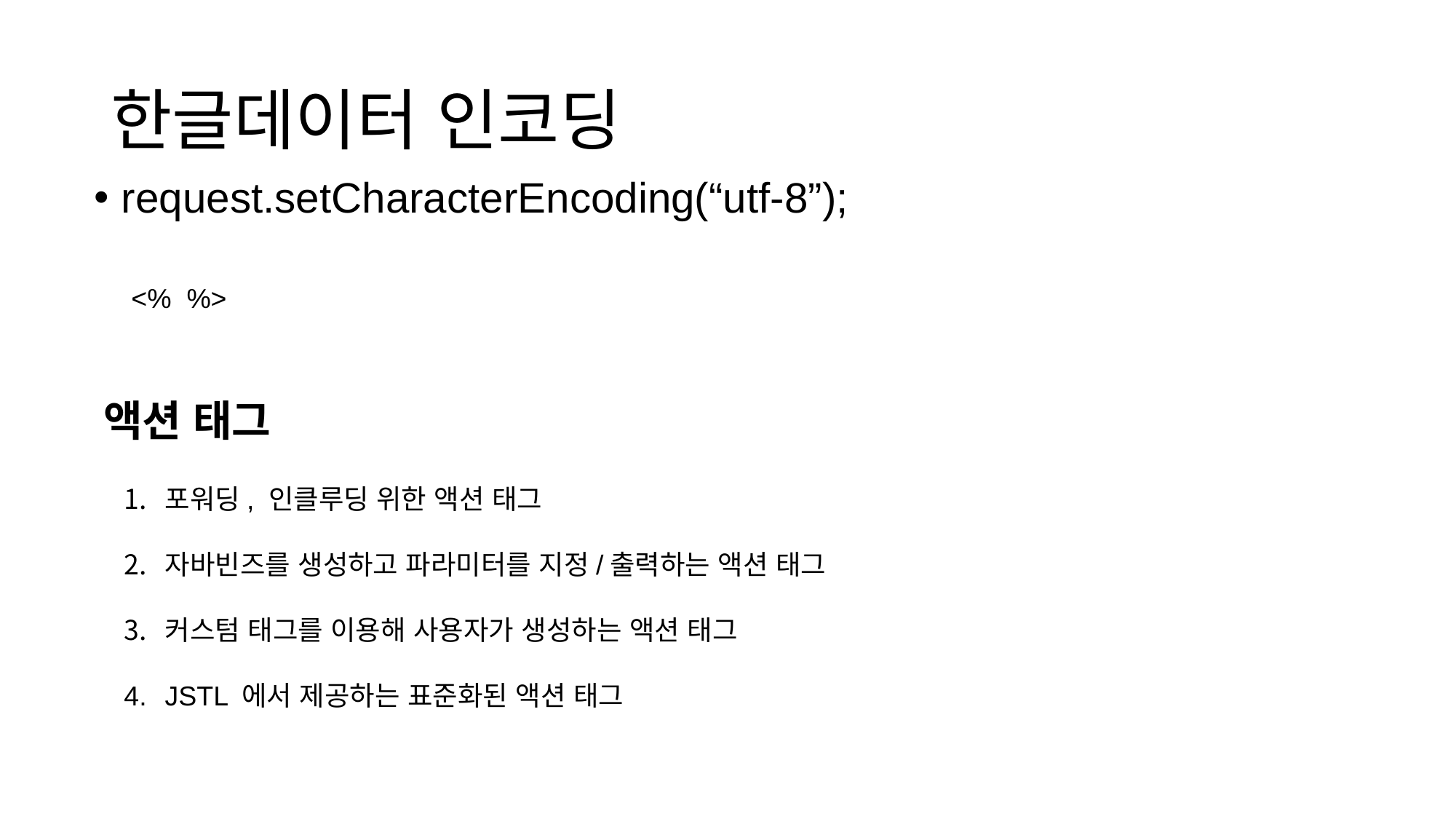

# 한글데이터 인코딩
request.setCharacterEncoding(“utf-8”);
<%  %>
액션 태그
포워딩, 인클루딩 위한 액션 태그

자바빈즈를 생성하고 파라미터를 지정/출력하는 액션 태그

커스텀 태그를 이용해 사용자가 생성하는 액션 태그

JSTL 에서 제공하는 표준화된 액션 태그